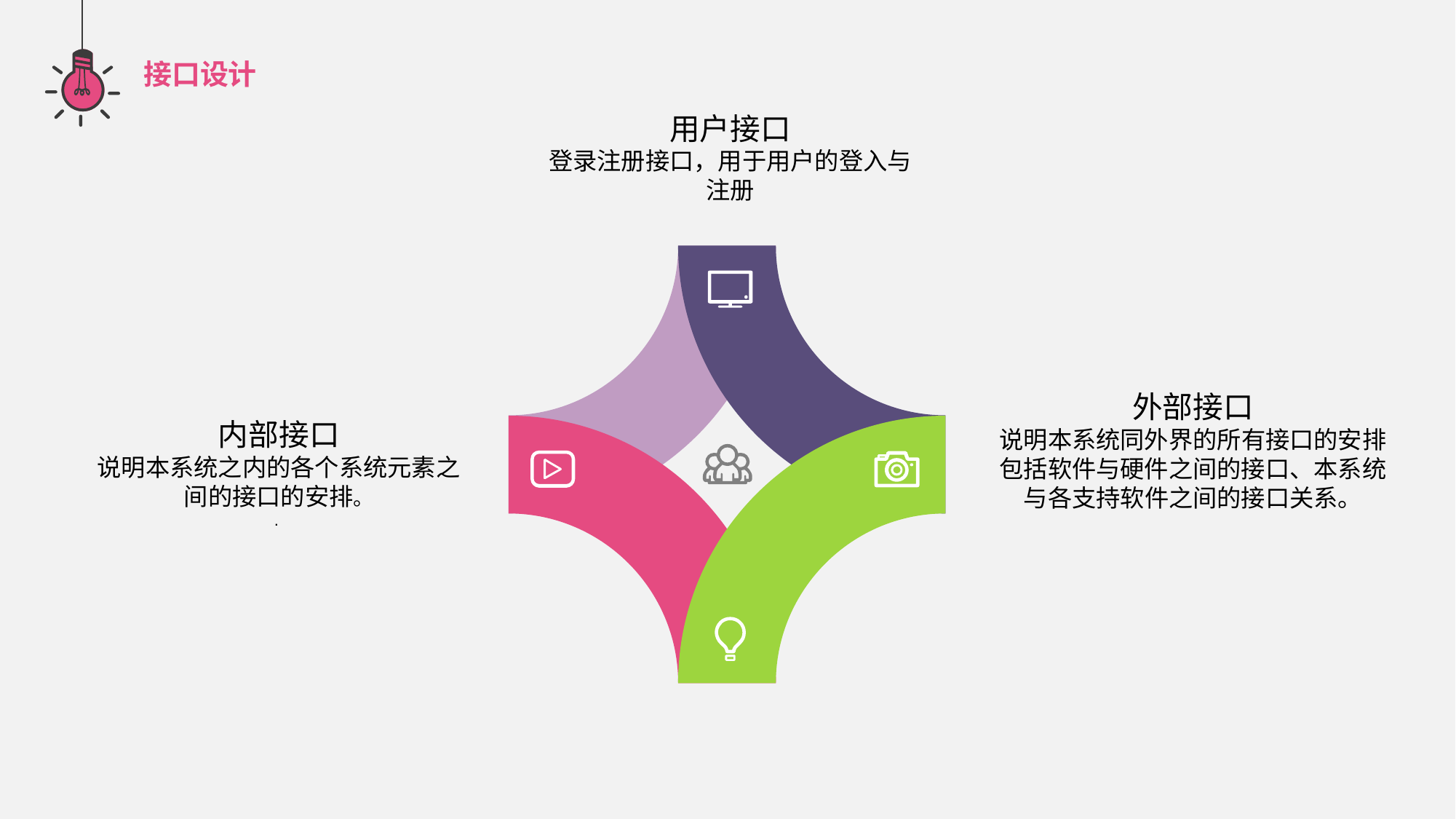

接口设计
用户接口
登录注册接口，用于用户的登入与注册

外部接口
说明本系统同外界的所有接口的安排包括软件与硬件之间的接口、本系统与各支持软件之间的接口关系。
内部接口
说明本系统之内的各个系统元素之间的接口的安排。
.